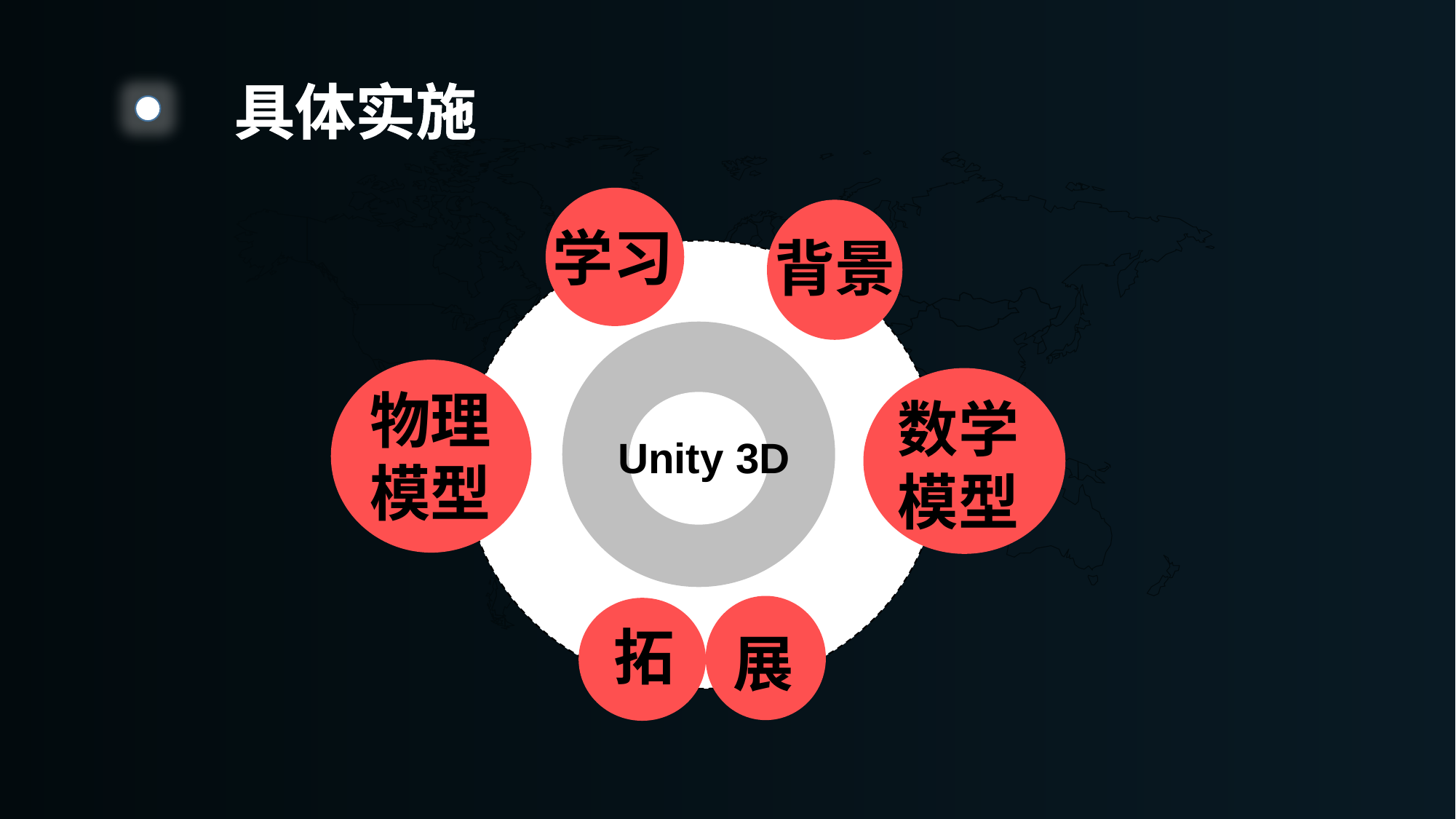

具体实施

背景

Unity 3D

学习
物理
模型
数学
模型
拓
展